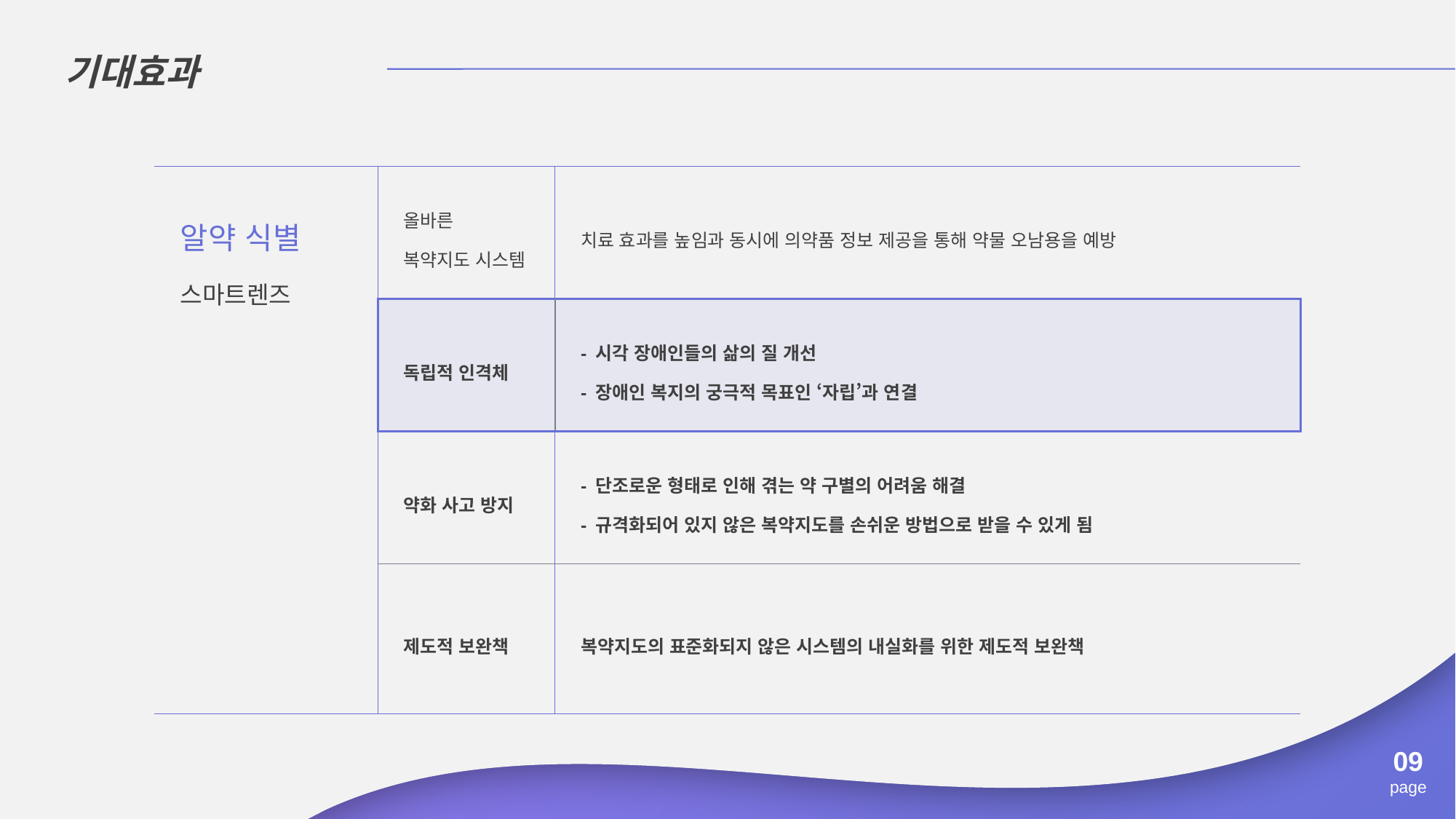

기대효과
| 알약 식별 스마트렌즈 | 올바른 복약지도 시스템 | 치료 효과를 높임과 동시에 의약품 정보 제공을 통해 약물 오남용을 예방 |
| --- | --- | --- |
|  | 독립적 인격체 | - 시각 장애인들의 삶의 질 개선 - 장애인 복지의 궁극적 목표인 ‘자립’과 연결 |
|  | 약화 사고 방지 | - 단조로운 형태로 인해 겪는 약 구별의 어려움 해결 - 규격화되어 있지 않은 복약지도를 손쉬운 방법으로 받을 수 있게 됨 |
|  | 제도적 보완책 | 복약지도의 표준화되지 않은 시스템의 내실화를 위한 제도적 보완책 |
09
page